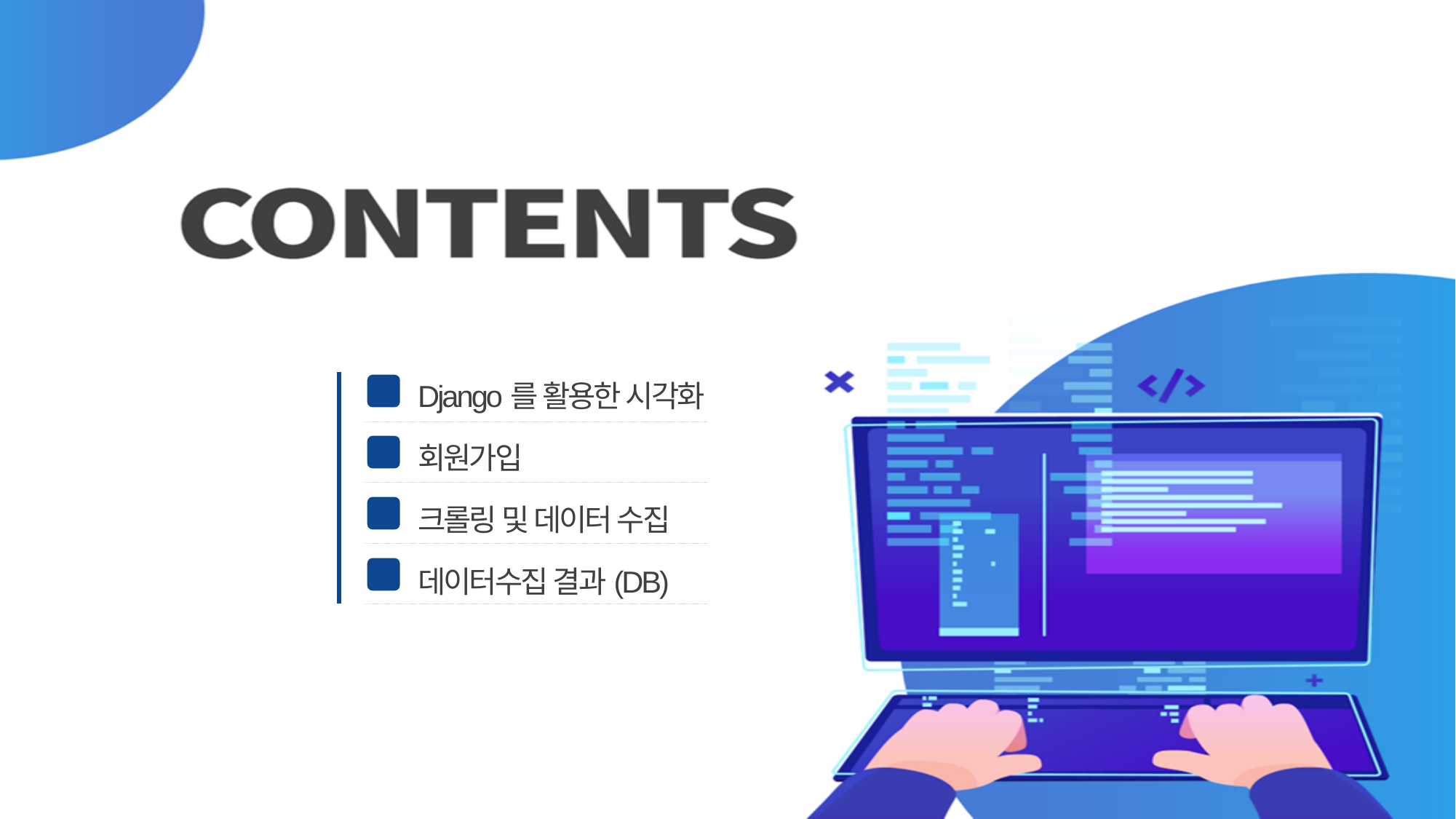

Django를 활용한 시각화
회원가입
크롤링 및 데이터 수집
데이터수집 결과(DB)

01
02
03
04